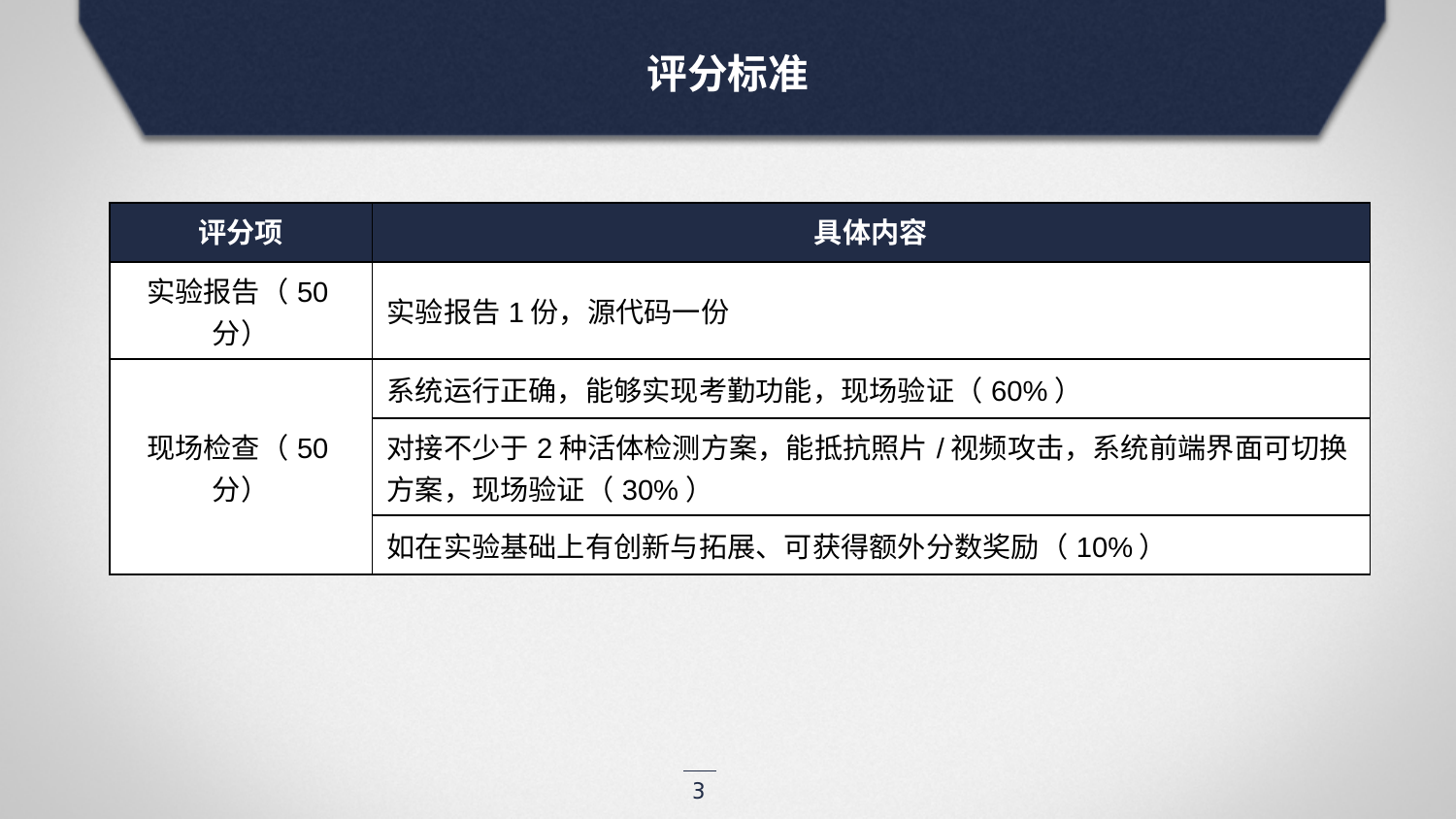

评分标准
| 评分项 | 具体内容 |
| --- | --- |
| 实验报告（50分） | 实验报告1份，源代码一份 |
| 现场检查（50分） | 系统运行正确，能够实现考勤功能，现场验证（60%） |
|  | 对接不少于2种活体检测方案，能抵抗照片/视频攻击，系统前端界面可切换方案，现场验证（30%） |
|  | 如在实验基础上有创新与拓展、可获得额外分数奖励（10%） |
3